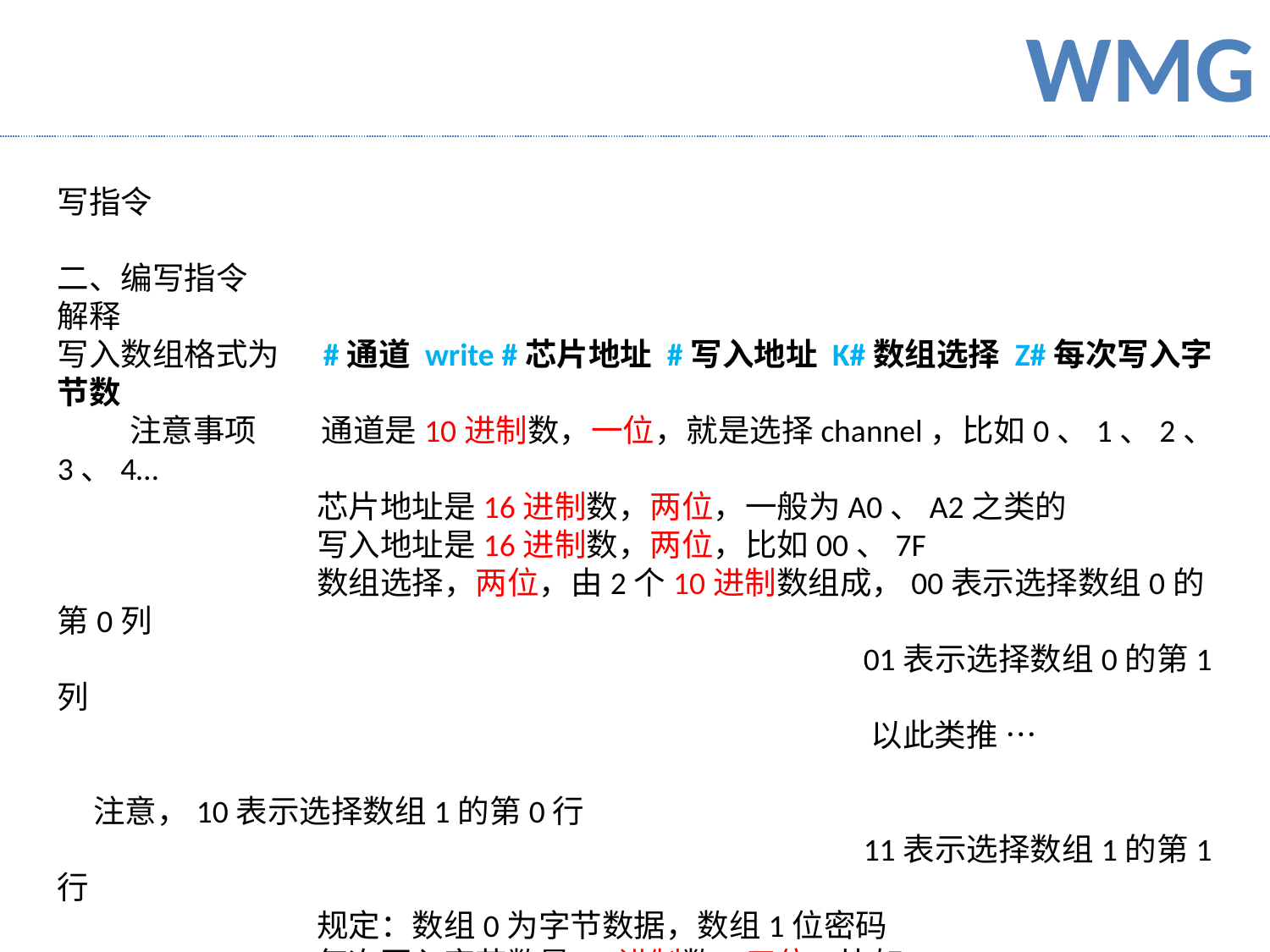

写指令

二、编写指令
解释
写入数组格式为     #通道 write #芯片地址 #写入地址 K#数组选择 Z#每次写入字节数
         注意事项         通道是10进制数，一位，就是选择channel，比如0、1、2、3、4…
                                   芯片地址是16进制数，两位，一般为A0、A2之类的
                                   写入地址是16进制数，两位，比如00、7F
                                   数组选择，两位，由2个10进制数组成，00表示选择数组0的第0列
                                                                                                                01表示选择数组0的第1列
                                                                                                                以此类推 …                                                                                                      	                                                                                 注意，10表示选择数组1的第0行
                                                                                                                11表示选择数组1的第1行
                                   规定：数组0为字节数据，数组1位密码
                                   每次写入字节数是10进制数，三位，比如000、008、128
         具体例子         #0 write #A0 #60 K#01 Z#001
                                    写指令，表示选择了channel 0，芯片地址位A0，写入地址为60h，		即第96个字节的位置，写入的信息选择了数组0的第1行数据，每		次写入1个字节